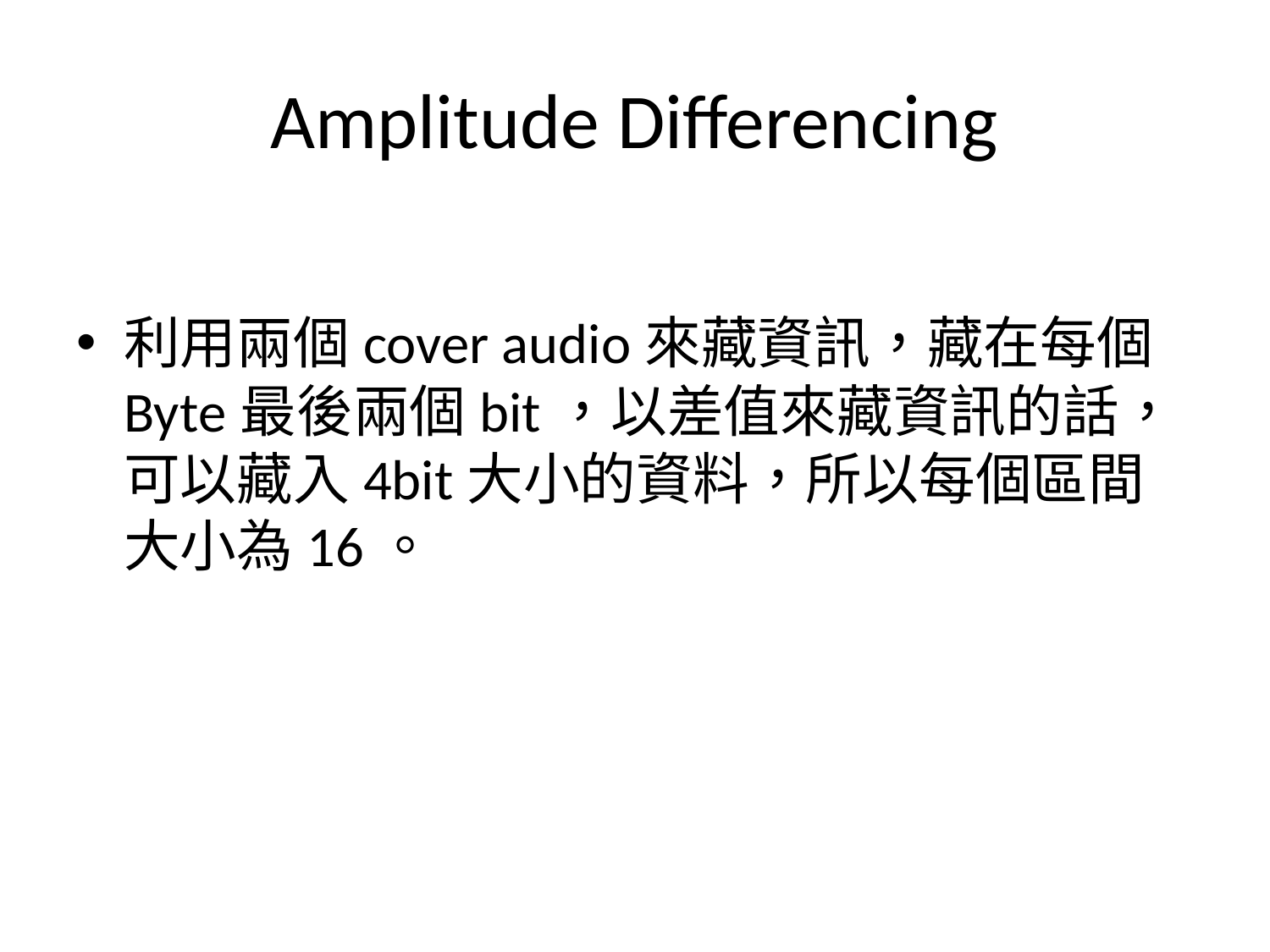

# Amplitude Differencing

利用兩個cover audio來藏資訊，藏在每個Byte最後兩個bit，以差值來藏資訊的話，可以藏入4bit大小的資料，所以每個區間大小為16。